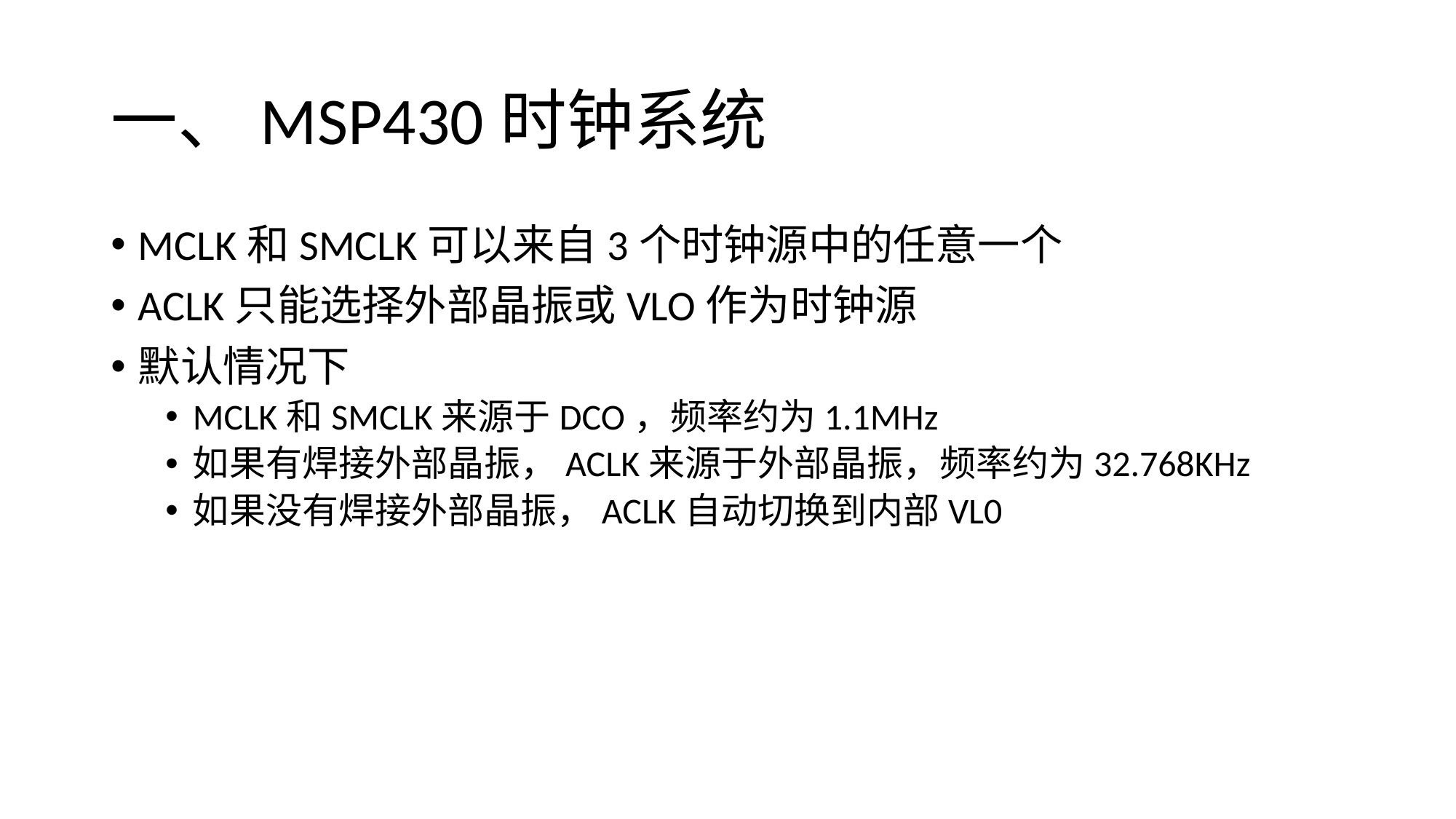

# 一、MSP430时钟系统
MCLK和SMCLK可以来自3个时钟源中的任意一个
ACLK只能选择外部晶振或VLO作为时钟源
默认情况下
MCLK和SMCLK来源于DCO，频率约为1.1MHz
如果有焊接外部晶振，ACLK来源于外部晶振，频率约为32.768KHz
如果没有焊接外部晶振，ACLK自动切换到内部VL0